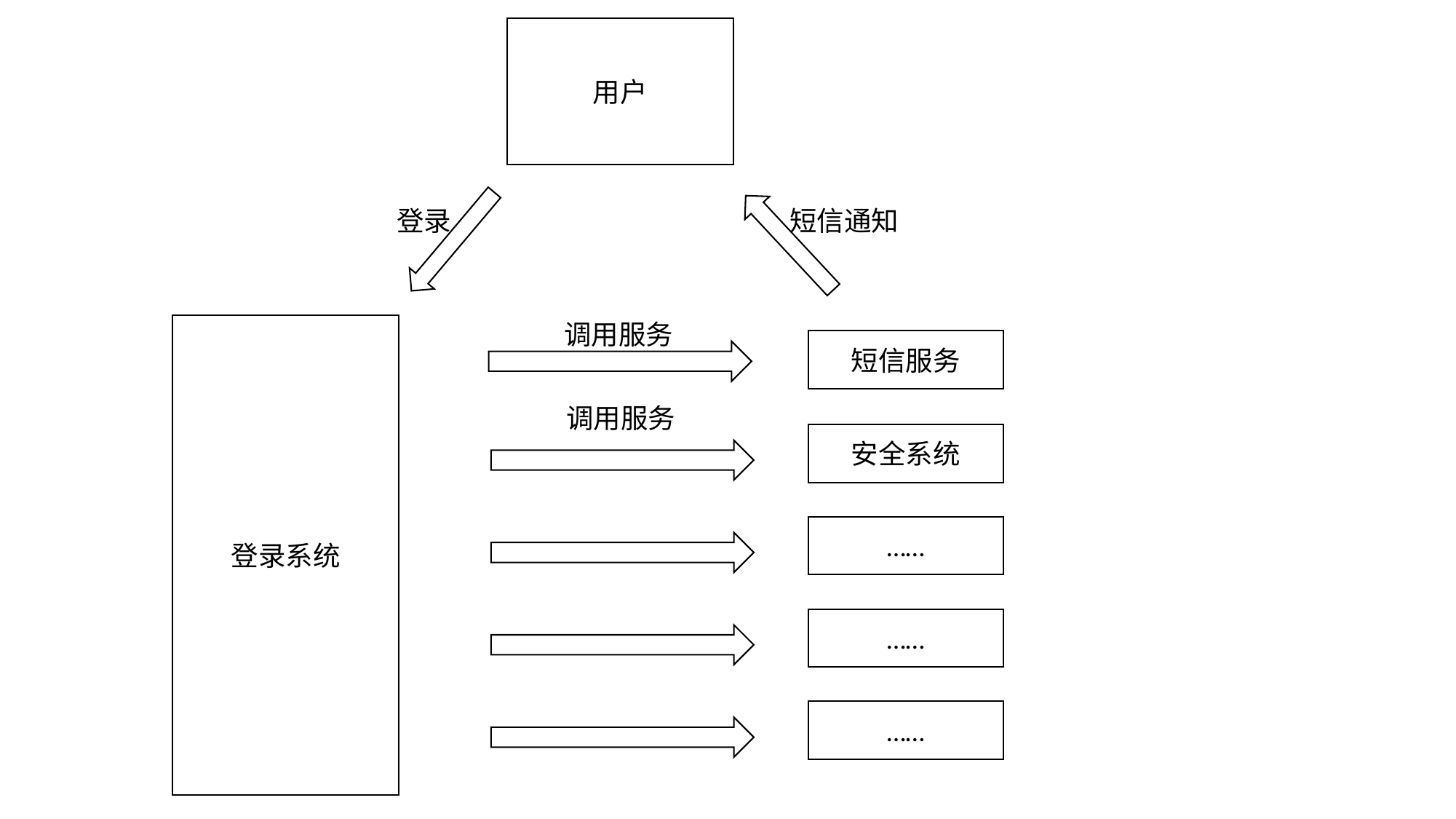

用户

登录
短信通知

调用服务
登录系统

短信服务
调用服务

安全系统

……

……
……